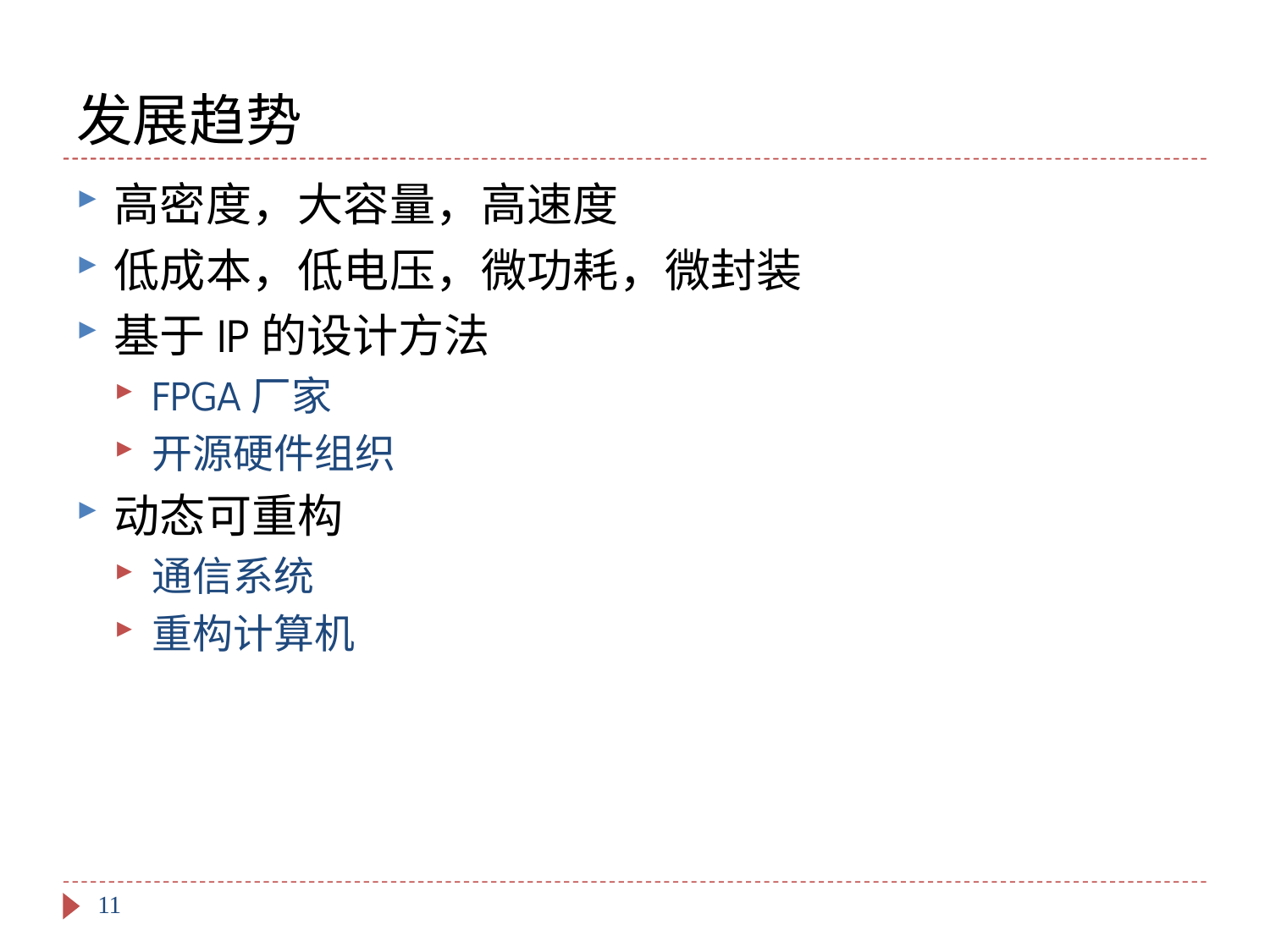

# 发展趋势
高密度，大容量，高速度
低成本，低电压，微功耗，微封装
基于IP的设计方法
FPGA厂家
开源硬件组织
动态可重构
通信系统
重构计算机

11